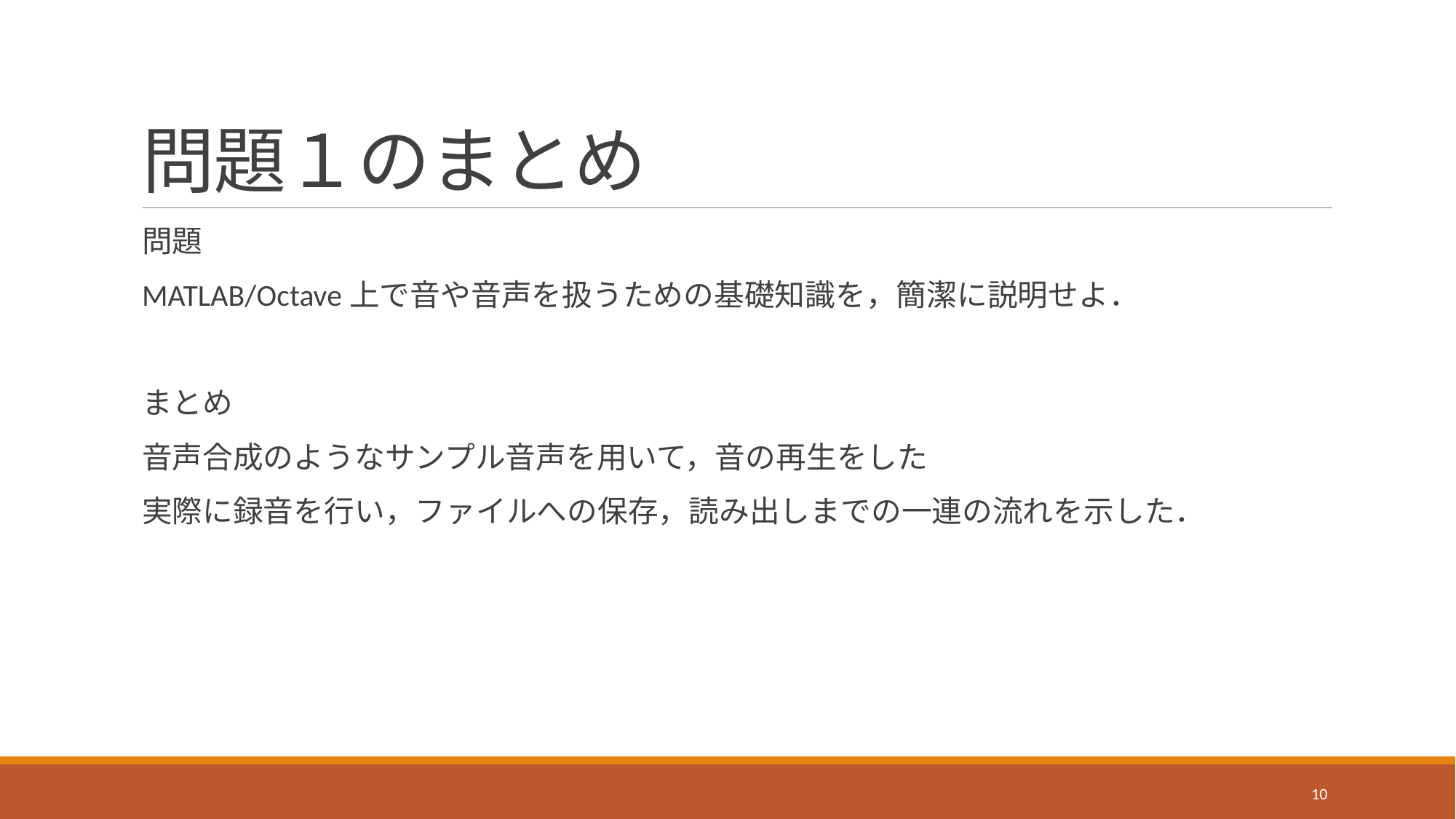

# 問題１のまとめ
問題
MATLAB/Octave上で音や音声を扱うための基礎知識を，簡潔に説明せよ．

まとめ
音声合成のようなサンプル音声を用いて，音の再生をした
実際に録音を行い，ファイルへの保存，読み出しまでの一連の流れを示した．
10